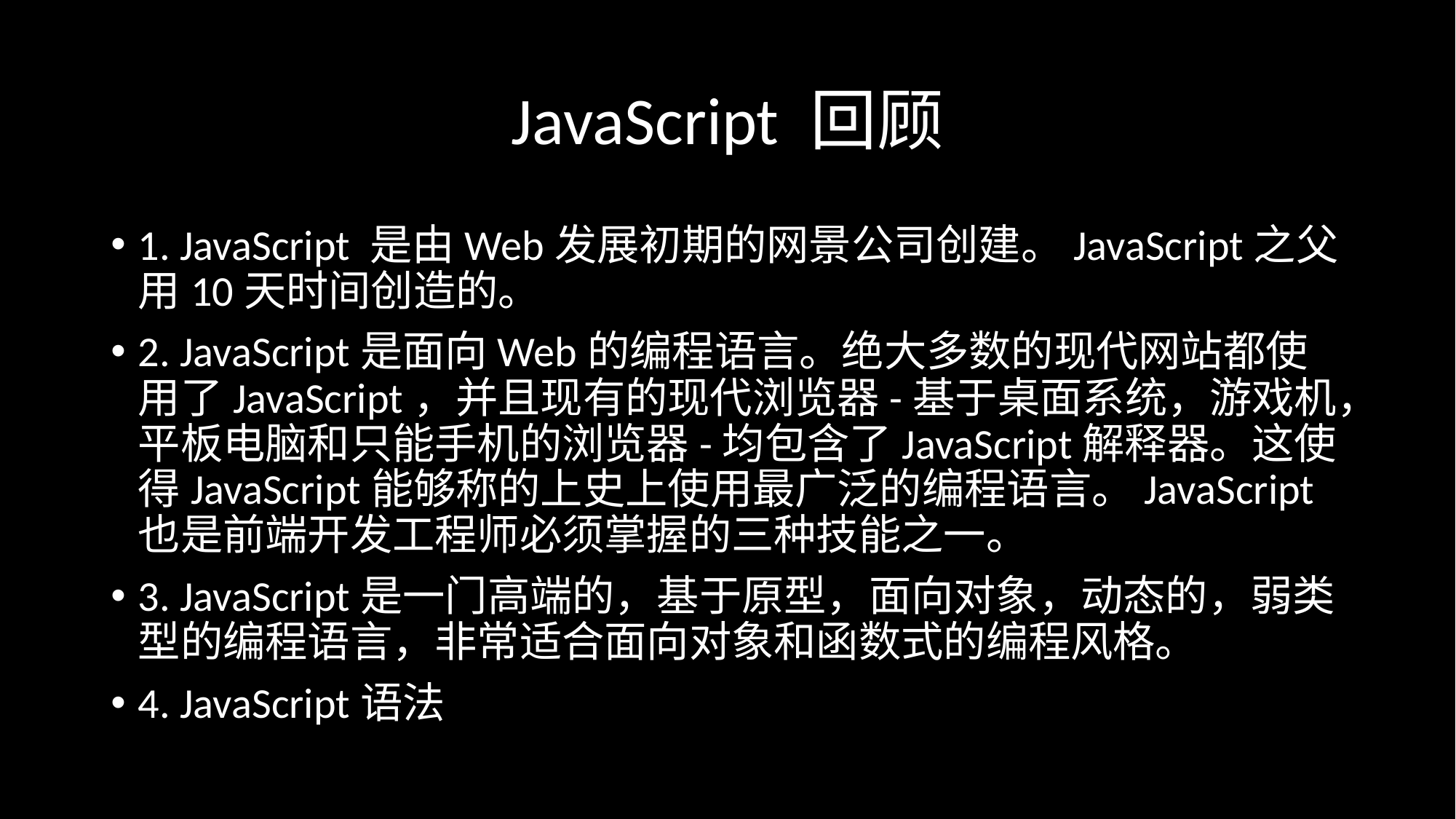

# JavaScript 回顾
1. JavaScript 是由Web发展初期的网景公司创建。JavaScript之父用10天时间创造的。
2. JavaScript是面向Web的编程语言。绝大多数的现代网站都使用了JavaScript，并且现有的现代浏览器-基于桌面系统，游戏机，平板电脑和只能手机的浏览器-均包含了JavaScript解释器。这使得JavaScript能够称的上史上使用最广泛的编程语言。JavaScript也是前端开发工程师必须掌握的三种技能之一。
3. JavaScript是一门高端的，基于原型，面向对象，动态的，弱类型的编程语言，非常适合面向对象和函数式的编程风格。
4. JavaScript语法